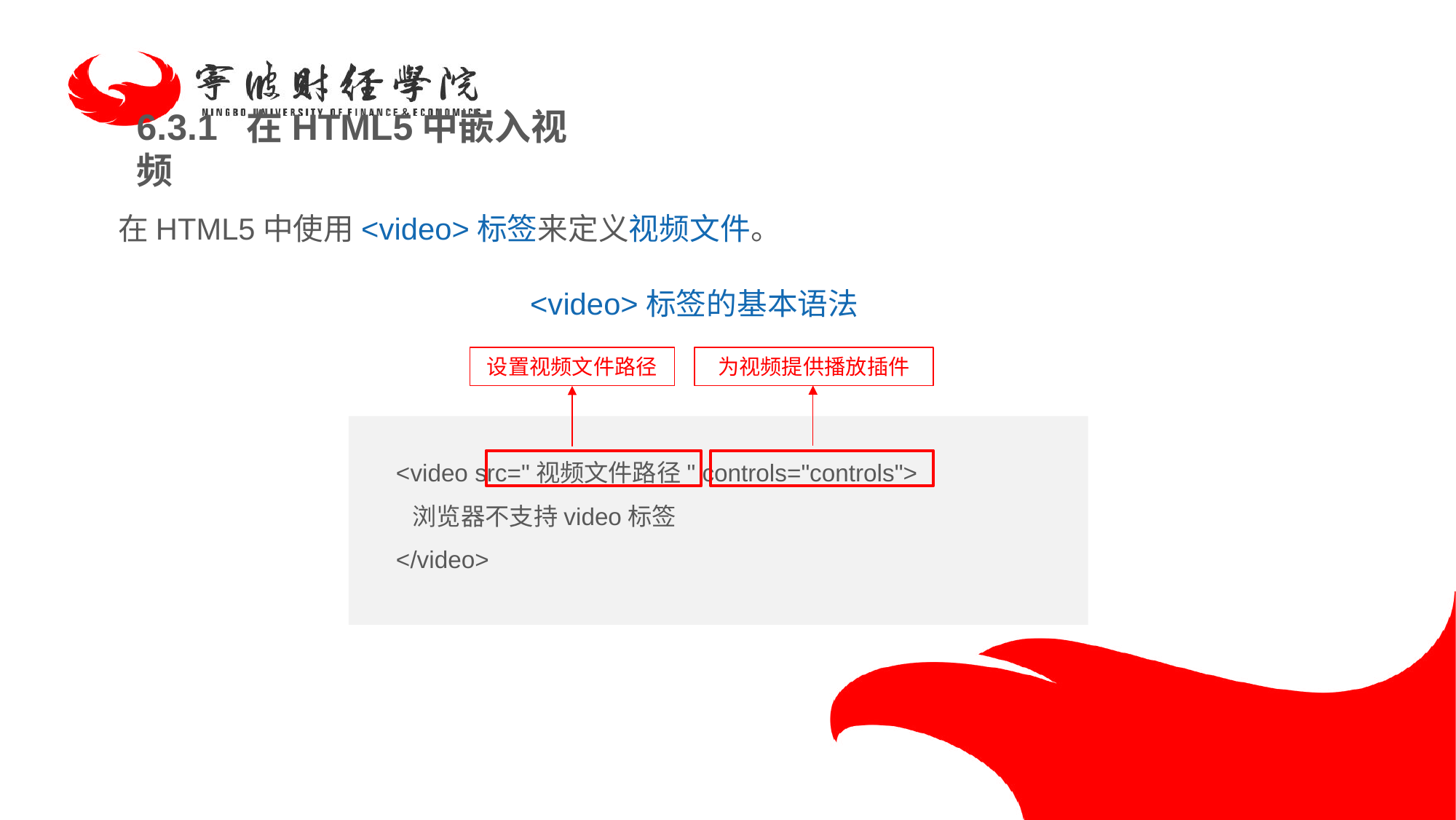

6.3.1  在HTML5中嵌入视频
在HTML5中使用<video>标签来定义视频文件。
<video>标签的基本语法
设置视频文件路径
为视频提供播放插件

<video src="视频文件路径" controls="controls">
  浏览器不支持video标签
</video>